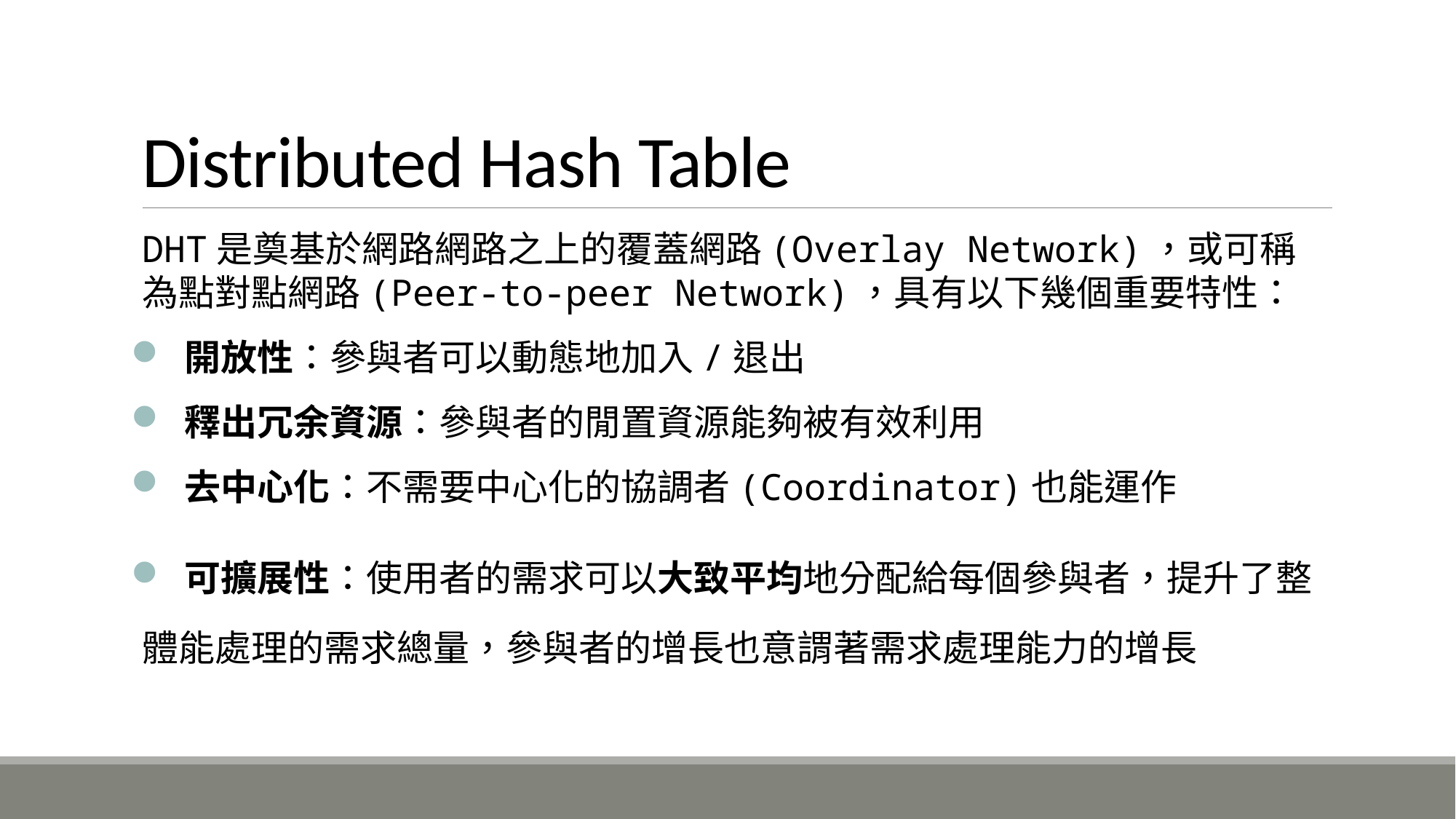

# Distributed Hash Table
DHT是奠基於網路網路之上的覆蓋網路(Overlay Network)，或可稱為點對點網路(Peer-to-peer Network)，具有以下幾個重要特性：
 開放性：參與者可以動態地加入/退出
 釋出冗余資源：參與者的閒置資源能夠被有效利用
 去中心化：不需要中心化的協調者(Coordinator)也能運作
 可擴展性：使用者的需求可以大致平均地分配給每個參與者，提升了整體能處理的需求總量，參與者的增長也意謂著需求處理能力的增長